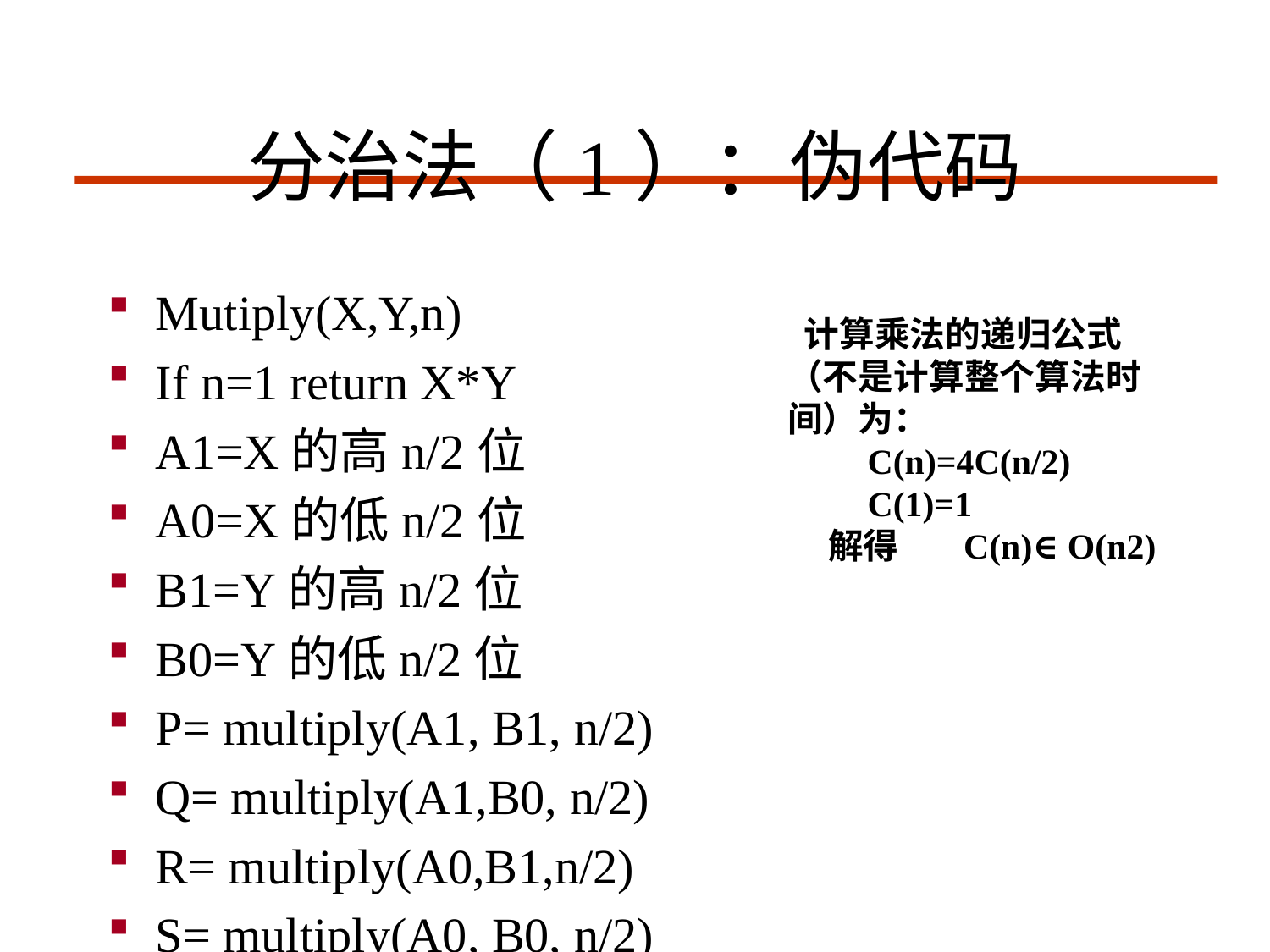

# 分治法（1）：伪代码
Mutiply(X,Y,n)
If n=1 return X*Y
A1=X的高n/2位
A0=X的低n/2位
B1=Y的高n/2位
B0=Y的低n/2位
P= multiply(A1, B1, n/2)
Q= multiply(A1,B0, n/2)
R= multiply(A0,B1,n/2)
S= multiply(A0, B0, n/2)
C=P<<n+(Q+R)<<n/2+S
return C

 计算乘法的递归公式（不是计算整个算法时间）为：
         C(n)=4C(n/2)
         C(1)=1
    解得       C(n)∈ O(n2)